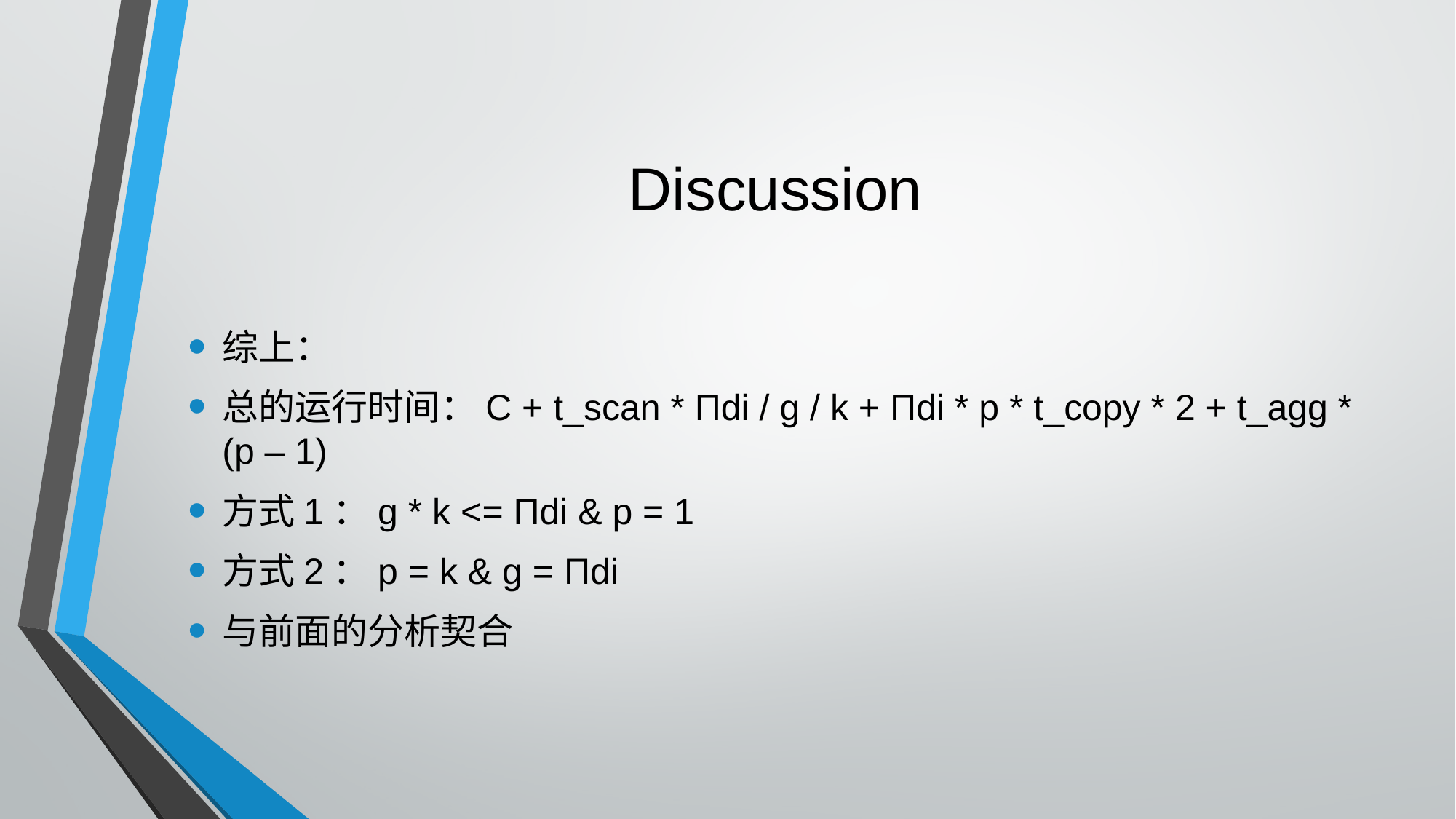

# Discussion
综上：
总的运行时间：C + t_scan * Πdi / g / k + Πdi * p * t_copy * 2 + t_agg * (p – 1)
方式1：g * k <= Πdi & p = 1
方式2：p = k & g = Πdi
与前面的分析契合